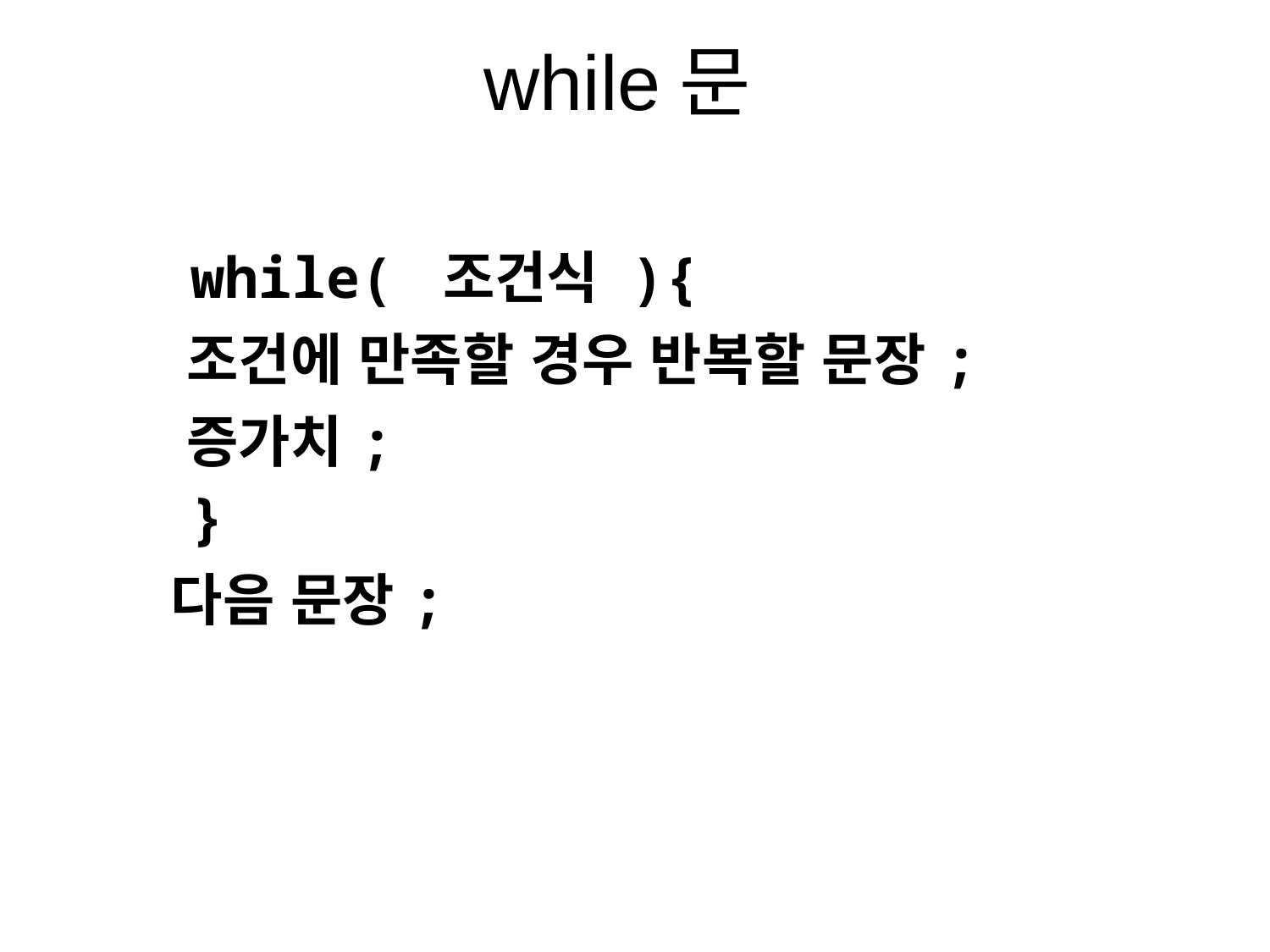

# while문
| while( 조건식 ){    조건에 만족할 경우 반복할 문장; 증가치; } 다음 문장; |
| --- |